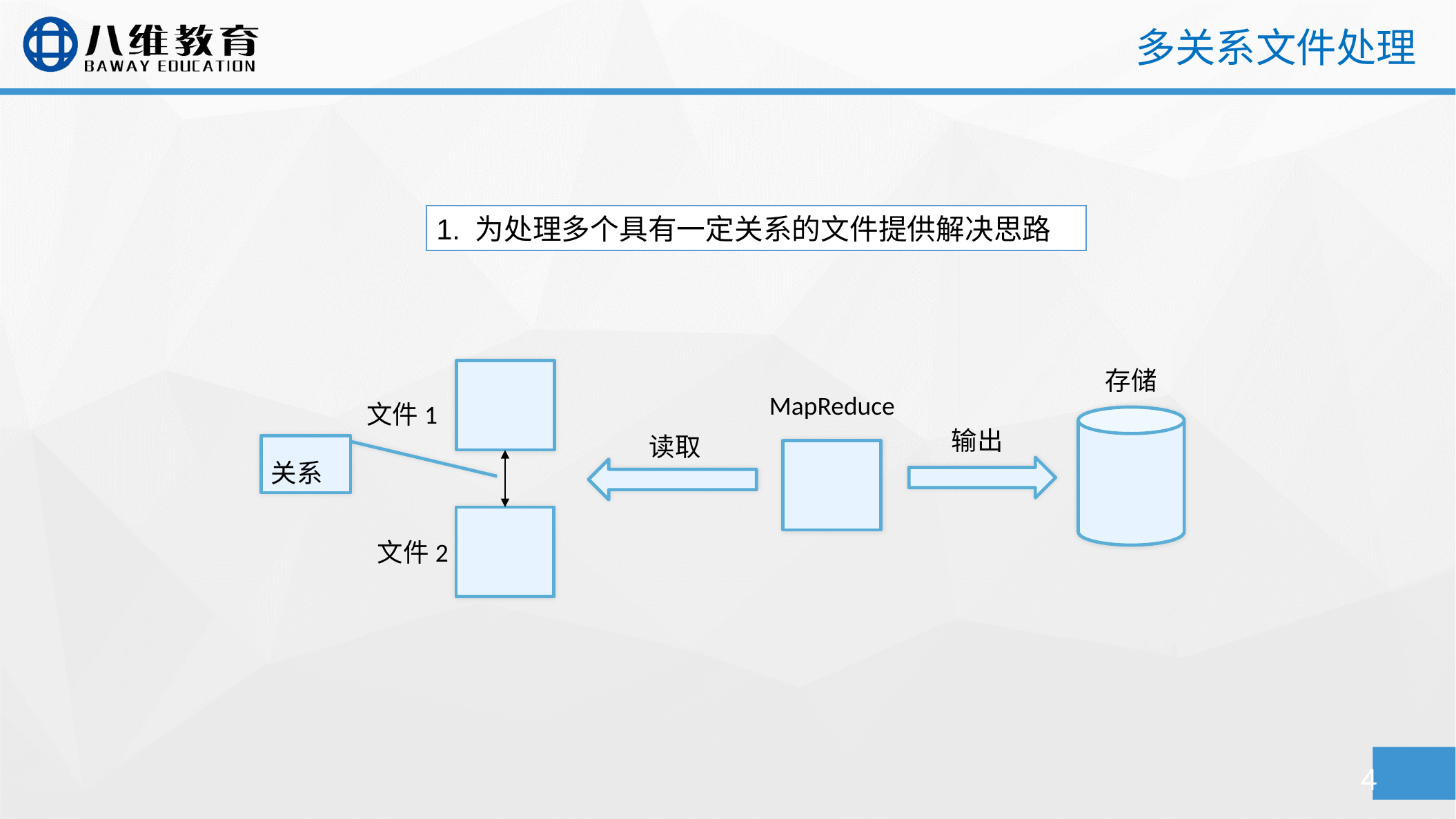

多关系文件处理
为处理多个具有一定关系的文件提供解决思路
存储

MapReduce
文件1

输出
读取
关系

文件2